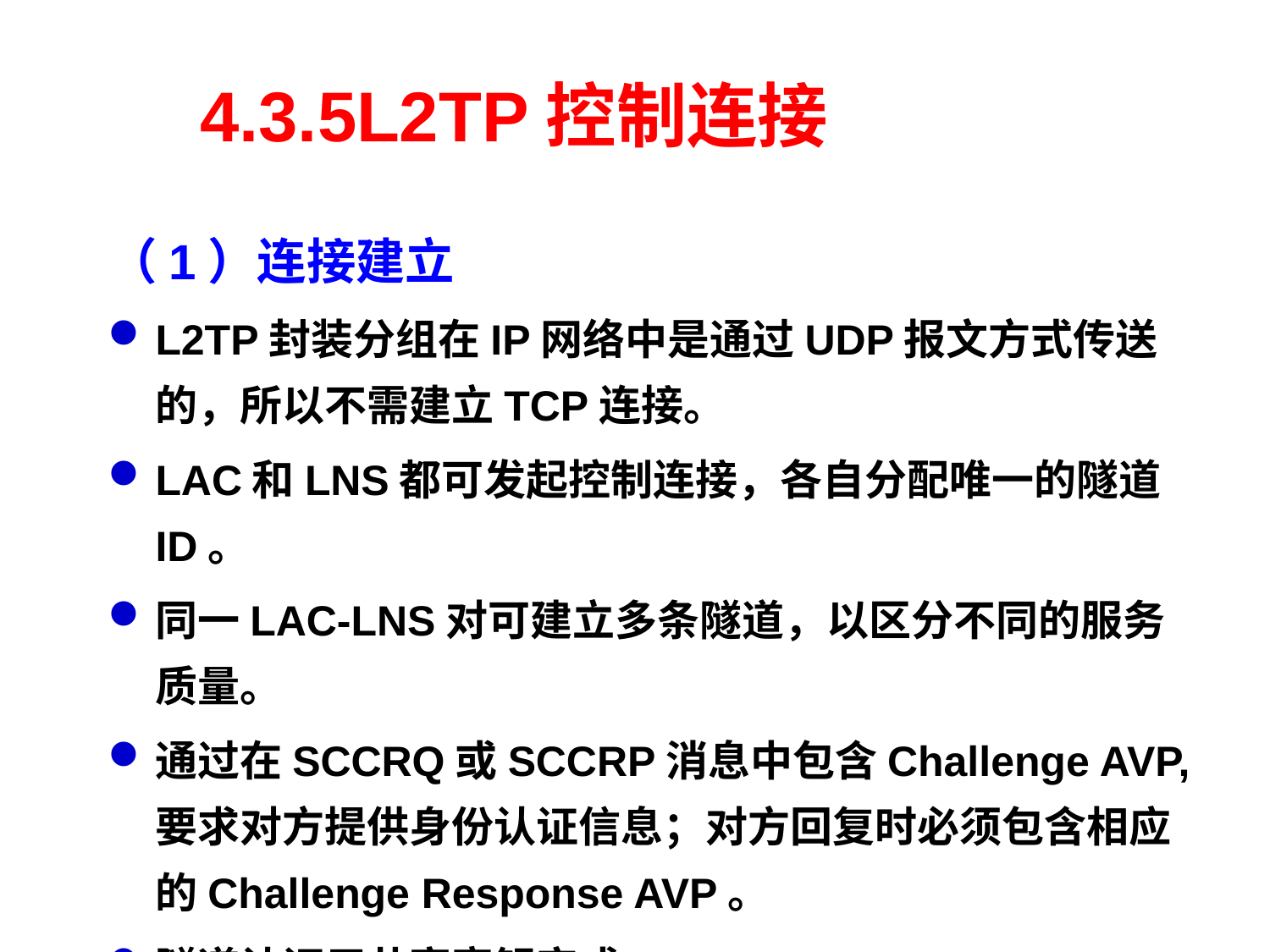

4.3.5L2TP控制连接
（1）连接建立
L2TP封装分组在IP网络中是通过UDP报文方式传送的，所以不需建立TCP连接。
LAC和LNS都可发起控制连接，各自分配唯一的隧道ID。
同一LAC-LNS对可建立多条隧道，以区分不同的服务质量。
通过在SCCRQ或SCCRP消息中包含Challenge AVP,要求对方提供身份认证信息；对方回复时必须包含相应的Challenge Response AVP。
隧道认证用共享密钥完成。